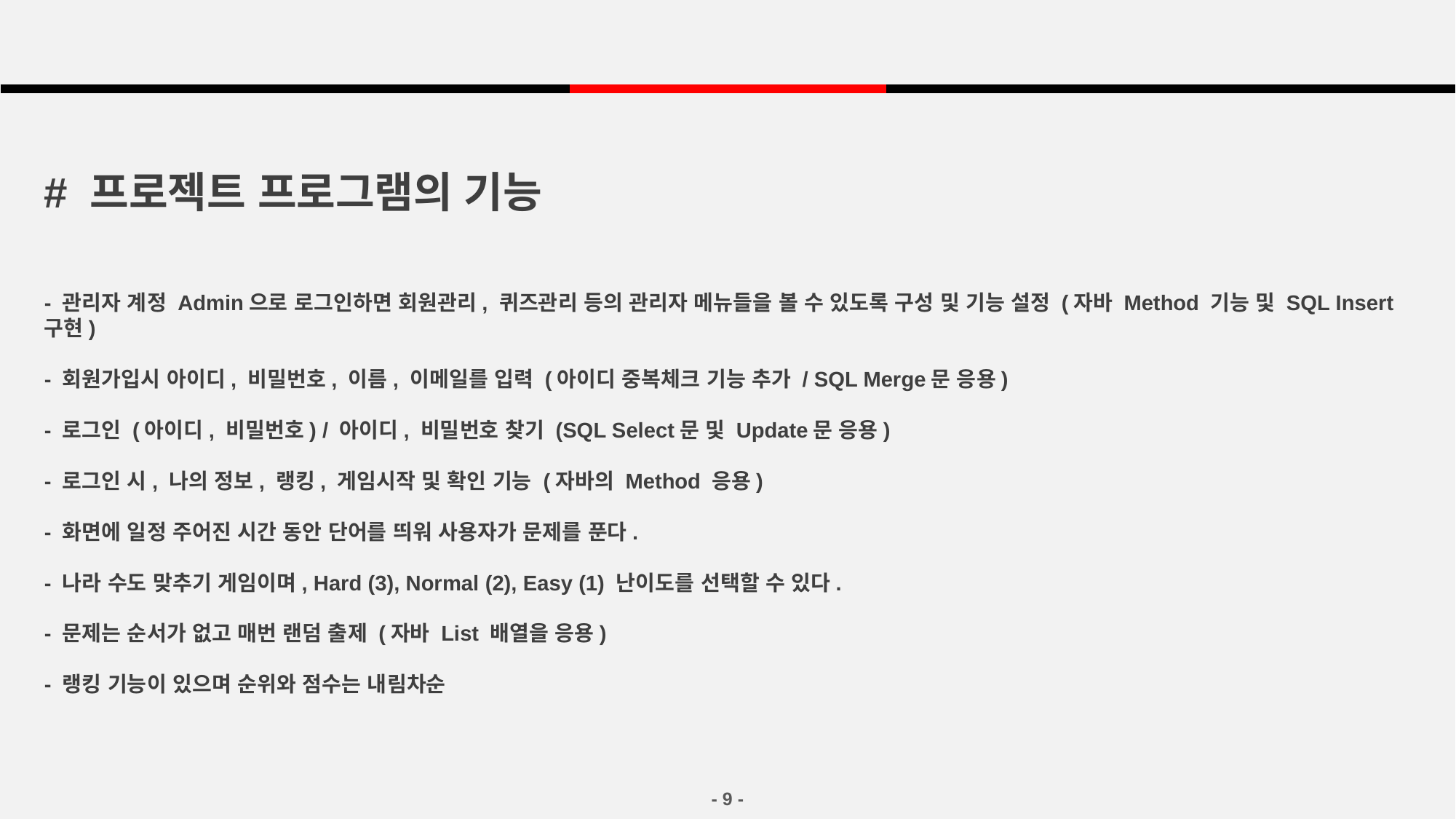

# 프로젝트 프로그램의 기능

- 관리자 계정 Admin으로 로그인하면 회원관리, 퀴즈관리 등의 관리자 메뉴들을 볼 수 있도록 구성 및 기능 설정 (자바 Method 기능 및 SQL Insert 구현)

- 회원가입시 아이디, 비밀번호, 이름, 이메일를 입력 (아이디 중복체크 기능 추가 / SQL Merge문 응용)

- 로그인 (아이디, 비밀번호) / 아이디, 비밀번호 찾기 (SQL Select문 및 Update문 응용)

- 로그인 시, 나의 정보, 랭킹, 게임시작 및 확인 기능 (자바의 Method 응용)

- 화면에 일정 주어진 시간 동안 단어를 띄워 사용자가 문제를 푼다.

- 나라 수도 맞추기 게임이며, Hard (3), Normal (2), Easy (1) 난이도를 선택할 수 있다.

- 문제는 순서가 없고 매번 랜덤 출제 (자바 List 배열을 응용)

- 랭킹 기능이 있으며 순위와 점수는 내림차순